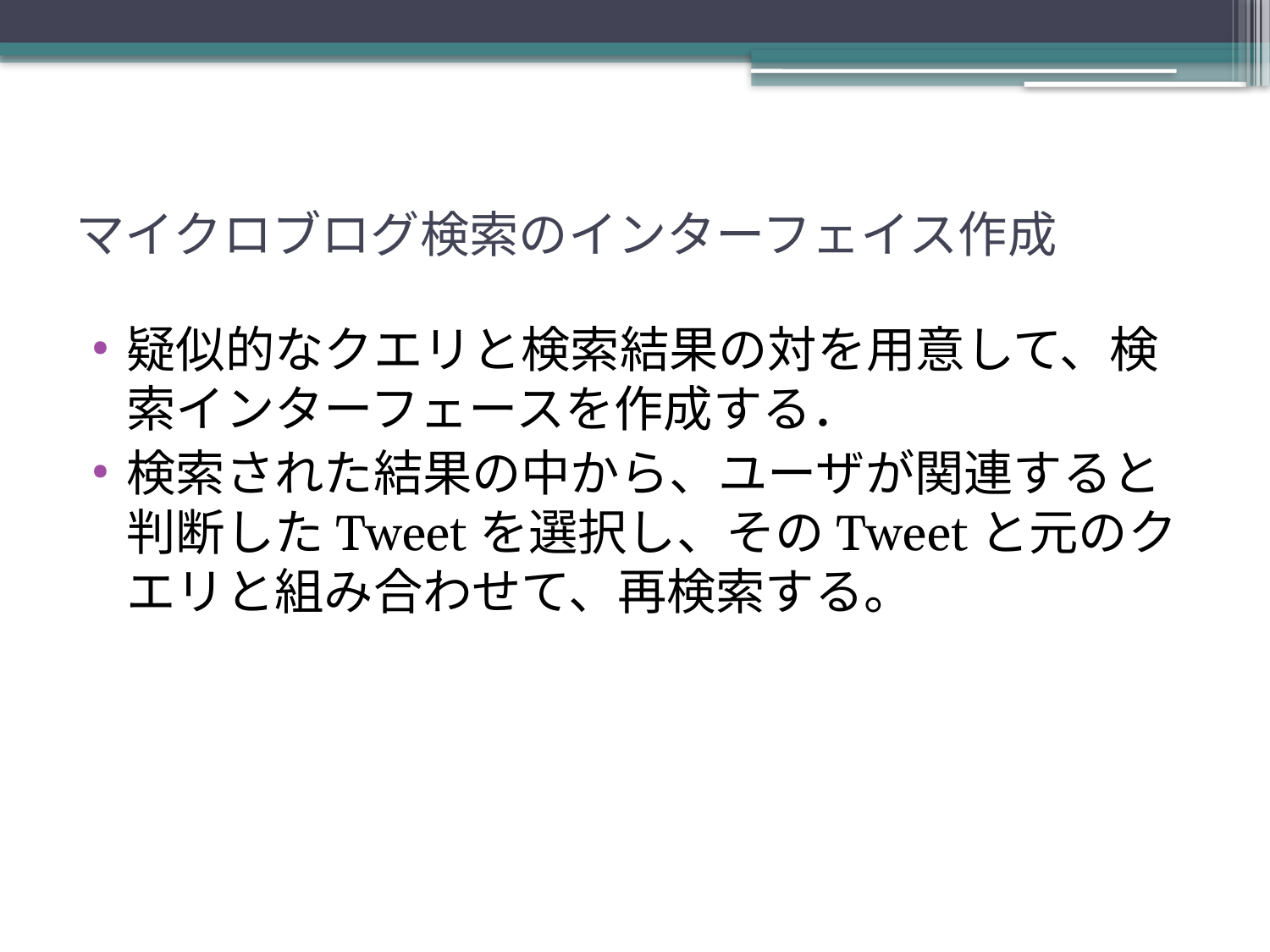

# マイクロブログ検索のインターフェイス作成
疑似的なクエリと検索結果の対を用意して、検索インターフェースを作成する．
検索された結果の中から、ユーザが関連すると判断したTweetを選択し、そのTweetと元のクエリと組み合わせて、再検索する。